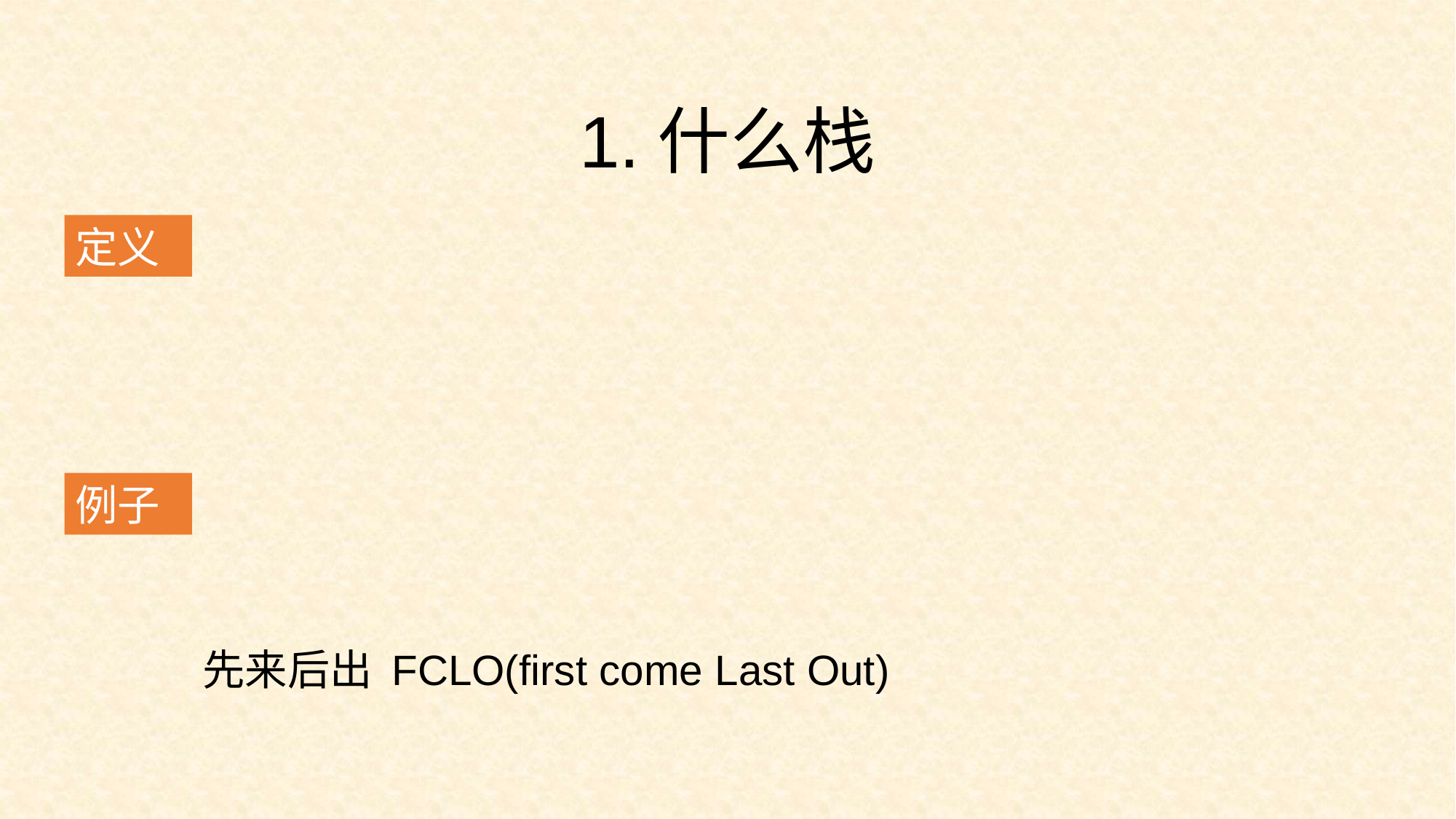

1.什么栈
定义
例子
先来后出 FCLO(first come Last Out)